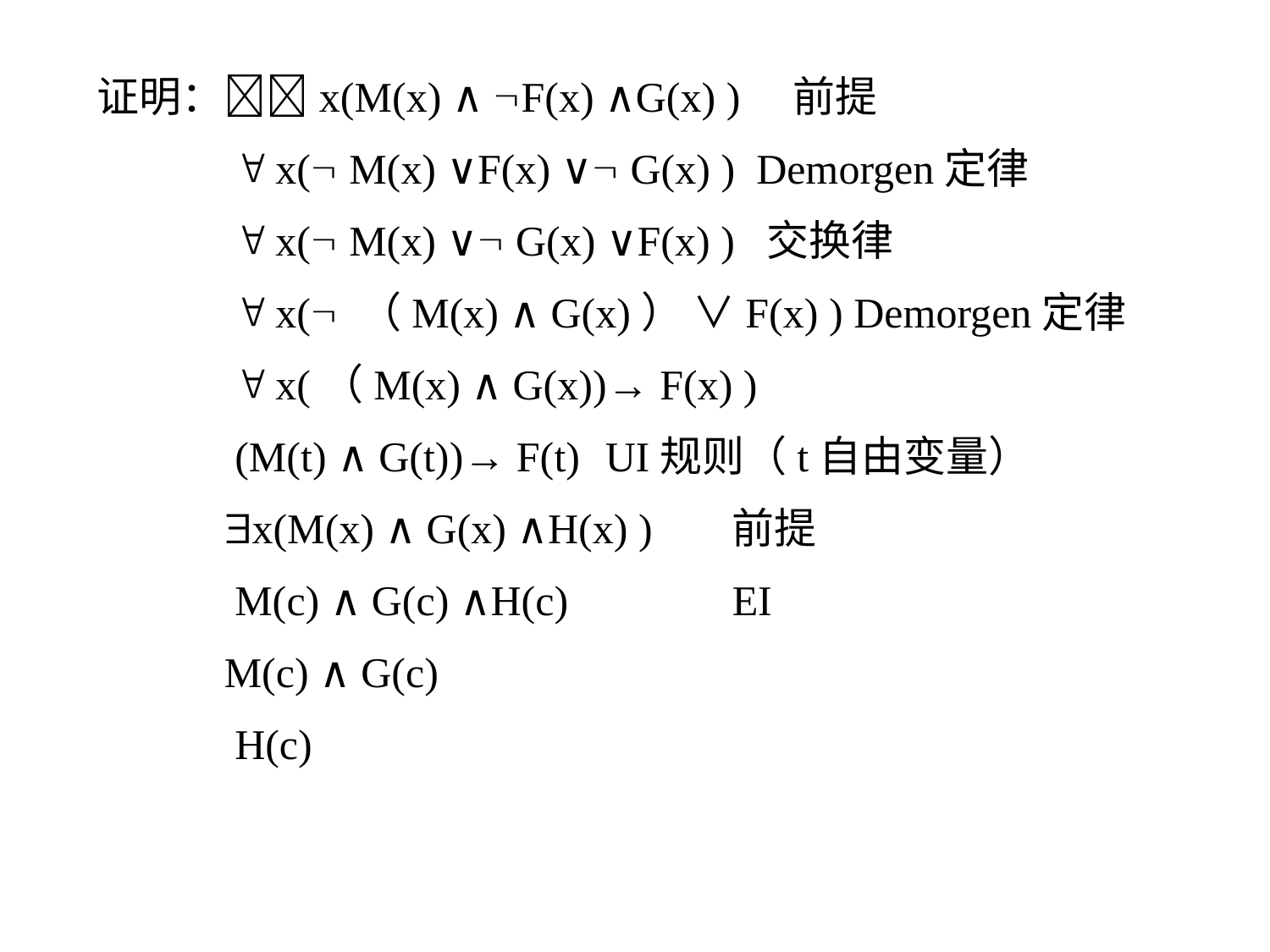

证明：¬∃x(M(x) ∧ ¬F(x) ∧G(x) )    前提
	 ∀ x(¬ M(x) ∨F(x) ∨¬ G(x) )  Demorgen定律
	 ∀ x(¬ M(x) ∨¬ G(x) ∨F(x) )  交换律
	 ∀ x(¬ （M(x) ∧ G(x)） ∨F(x) ) Demorgen定律
	 ∀ x(（M(x) ∧ G(x))→ F(x) )
	 (M(t) ∧ G(t))→ F(t) 	UI规则（t自由变量）
	∃x(M(x) ∧ G(x) ∧H(x) )  	前提
	 M(c) ∧ G(c) ∧H(c) 	 	EI
	M(c) ∧ G(c)
	 H(c)